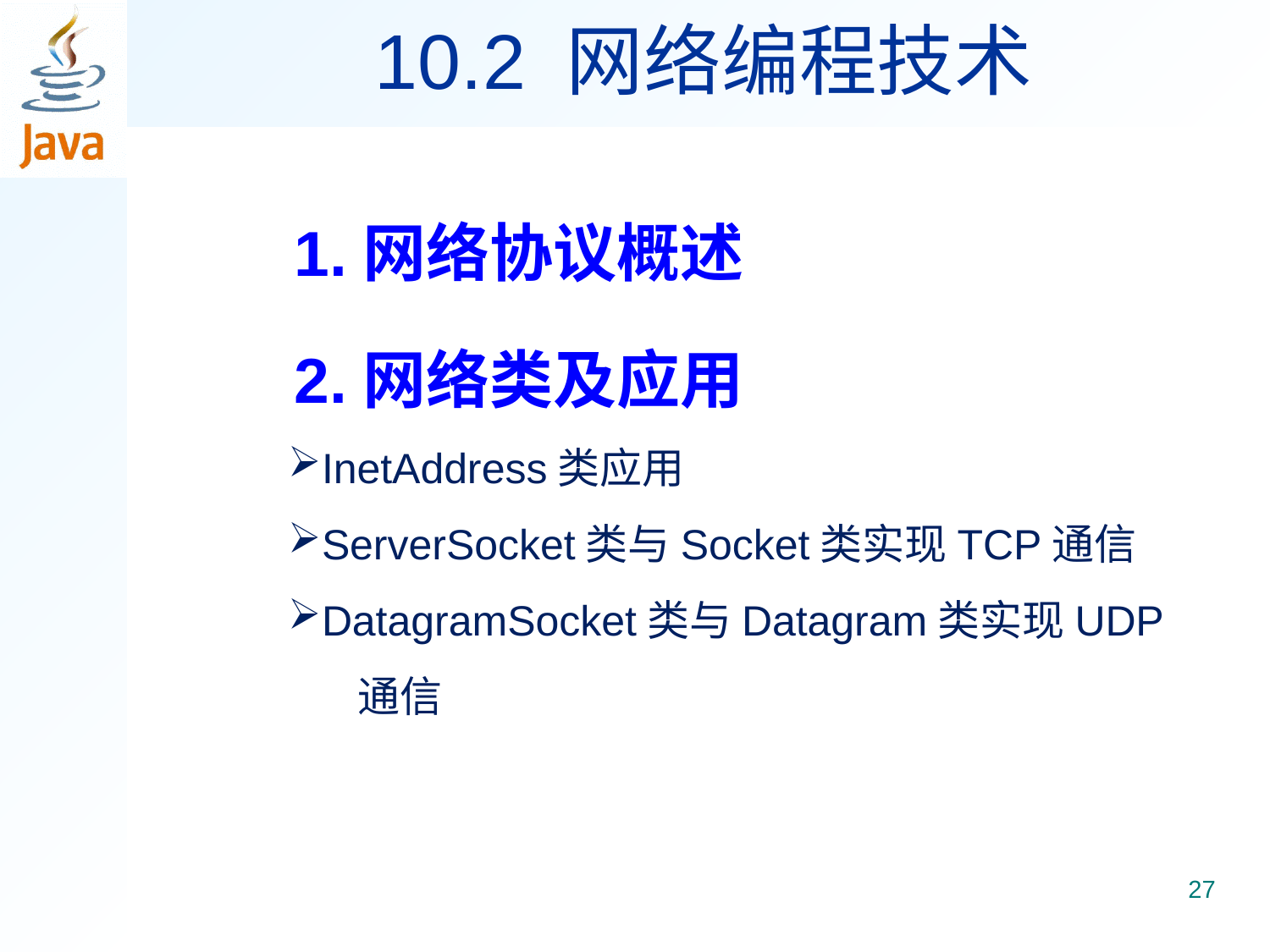

# 10.2 网络编程技术
1.网络协议概述
2.网络类及应用
InetAddress类应用
ServerSocket类与Socket类实现TCP通信
DatagramSocket类与Datagram类实现UDP通信